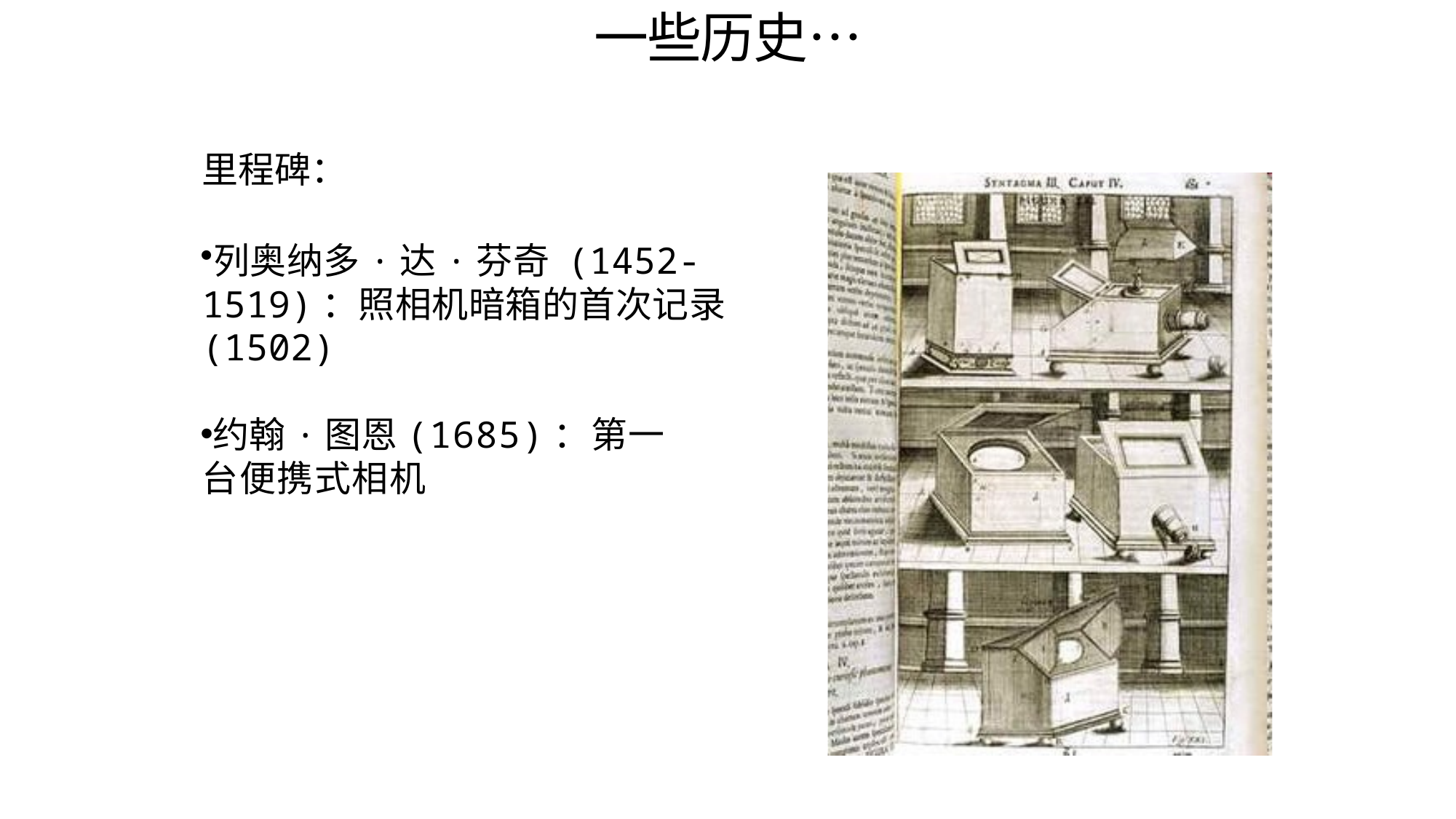

# 一些历史…
里程碑：

列奥纳多·达·芬奇 (1452-1519)：照相机暗箱的首次记录(1502)

约翰·图恩(1685)：第一台便携式相机